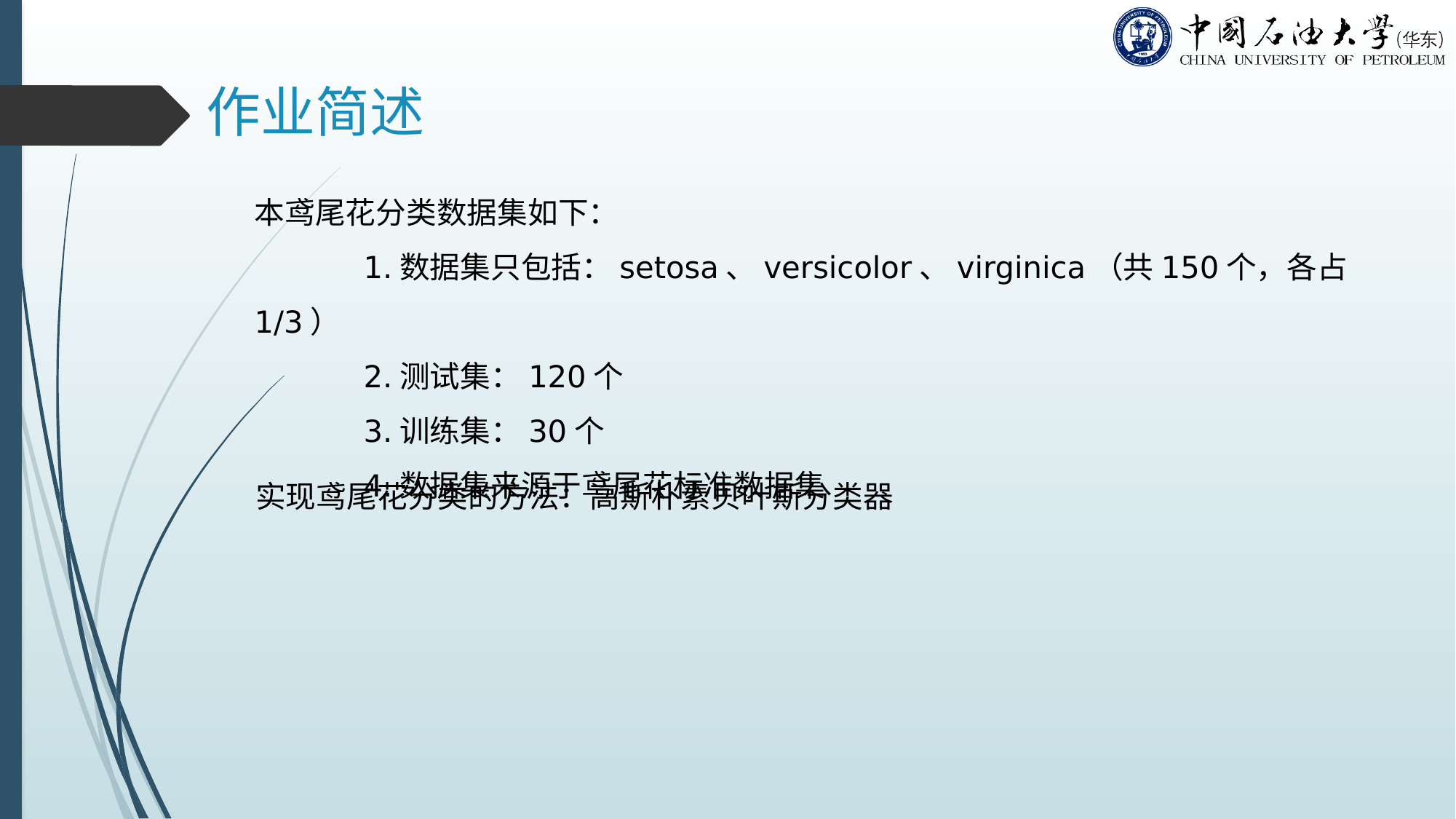

# 作业简述
本鸢尾花分类数据集如下：
	1.数据集只包括：setosa、versicolor、virginica（共150个，各占1/3）
	2.测试集：120个
	3.训练集：30个
	4.数据集来源于鸢尾花标准数据集
实现鸢尾花分类的方法：高斯朴素贝叶斯分类器